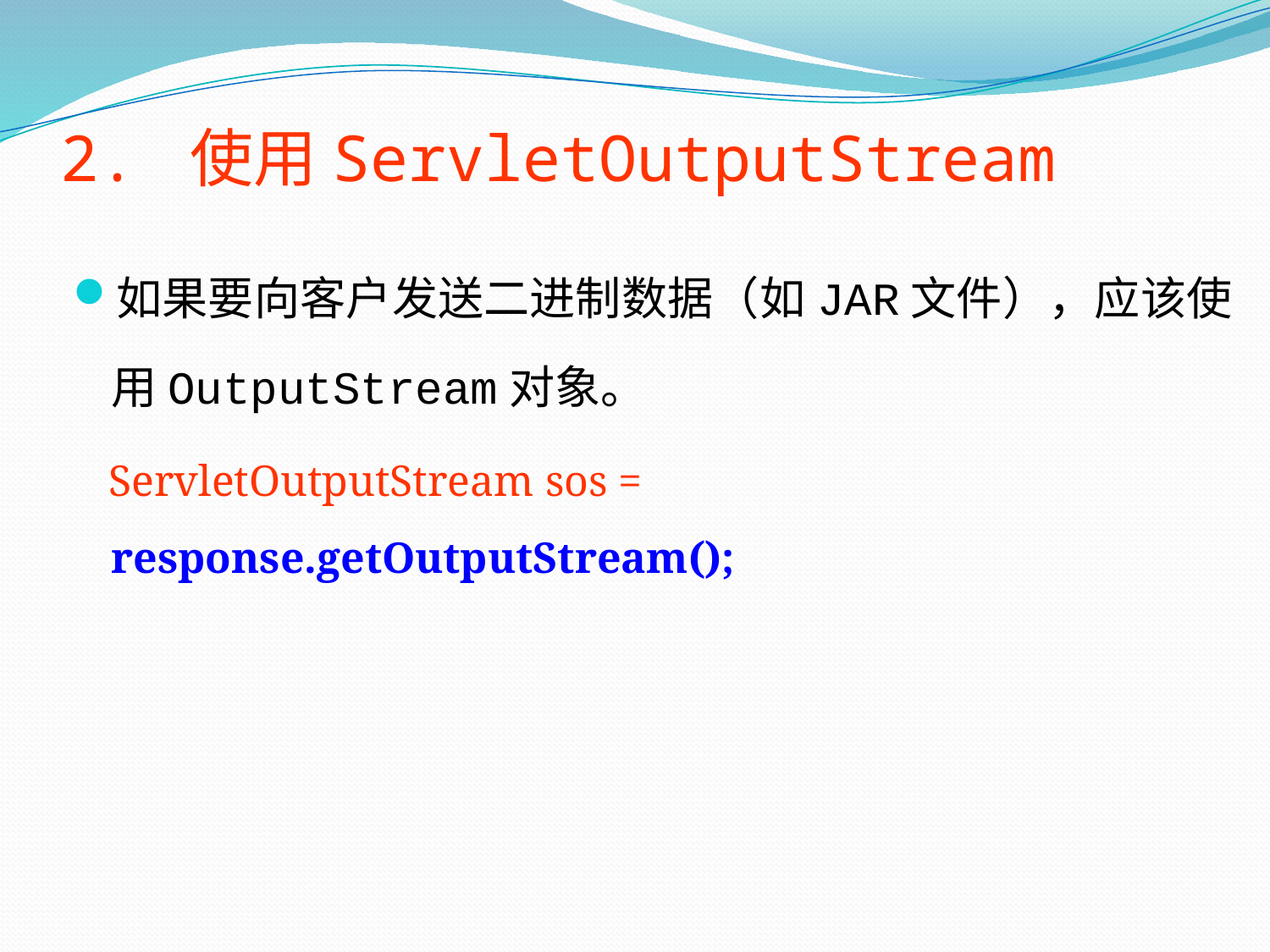

# 2. 使用ServletOutputStream
如果要向客户发送二进制数据（如JAR文件），应该使用OutputStream对象。
   ServletOutputStream sos =  response.getOutputStream();